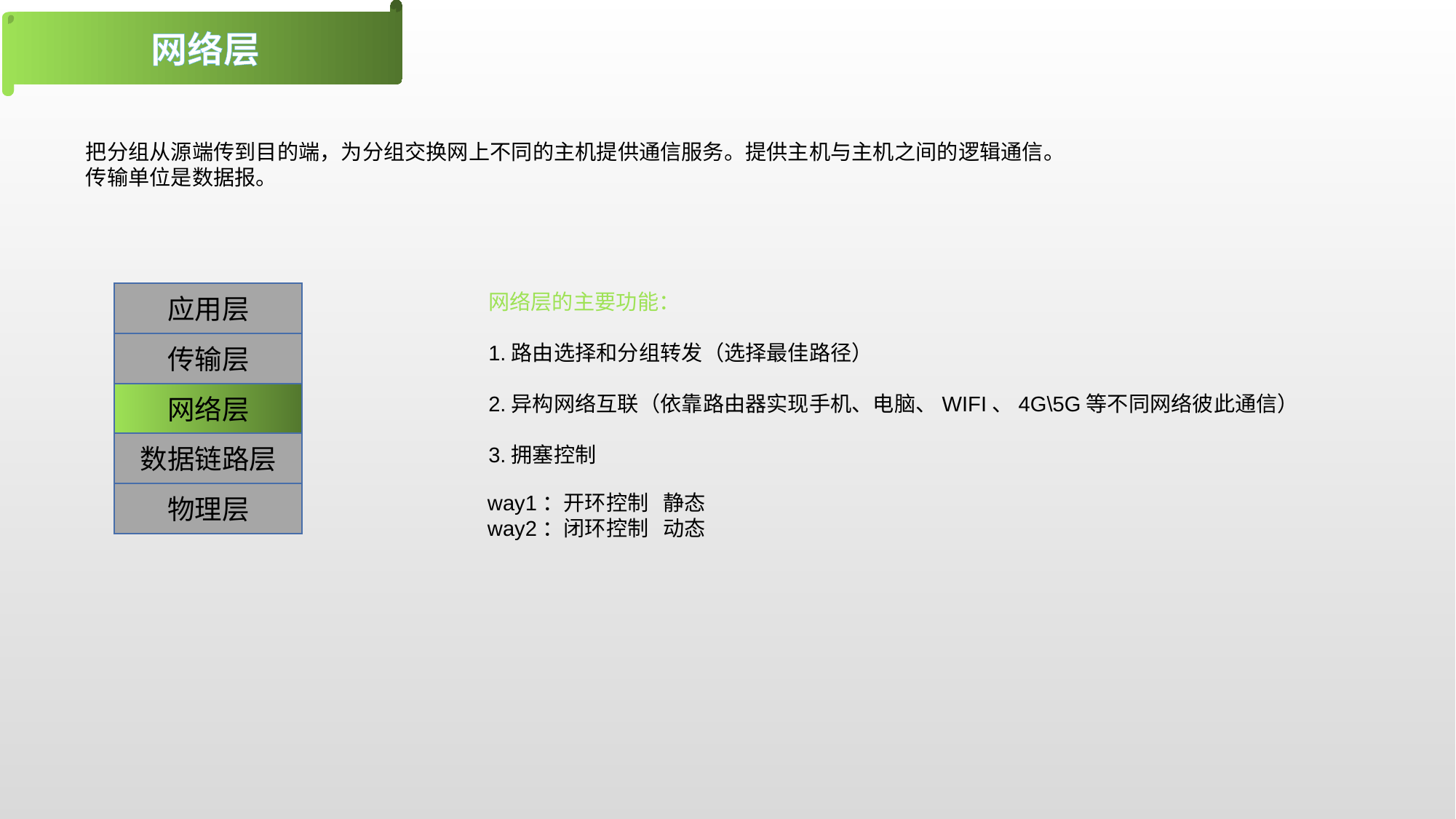

网络层
把分组从源端传到目的端，为分组交换网上不同的主机提供通信服务。提供主机与主机之间的逻辑通信。
传输单位是数据报。
应用层
网络层的主要功能：

1.路由选择和分组转发（选择最佳路径）

2.异构网络互联（依靠路由器实现手机、电脑、WIFI、4G\5G等不同网络彼此通信）

3.拥塞控制
传输层
网络层
数据链路层
物理层
way1：开环控制   静态
way2：闭环控制   动态